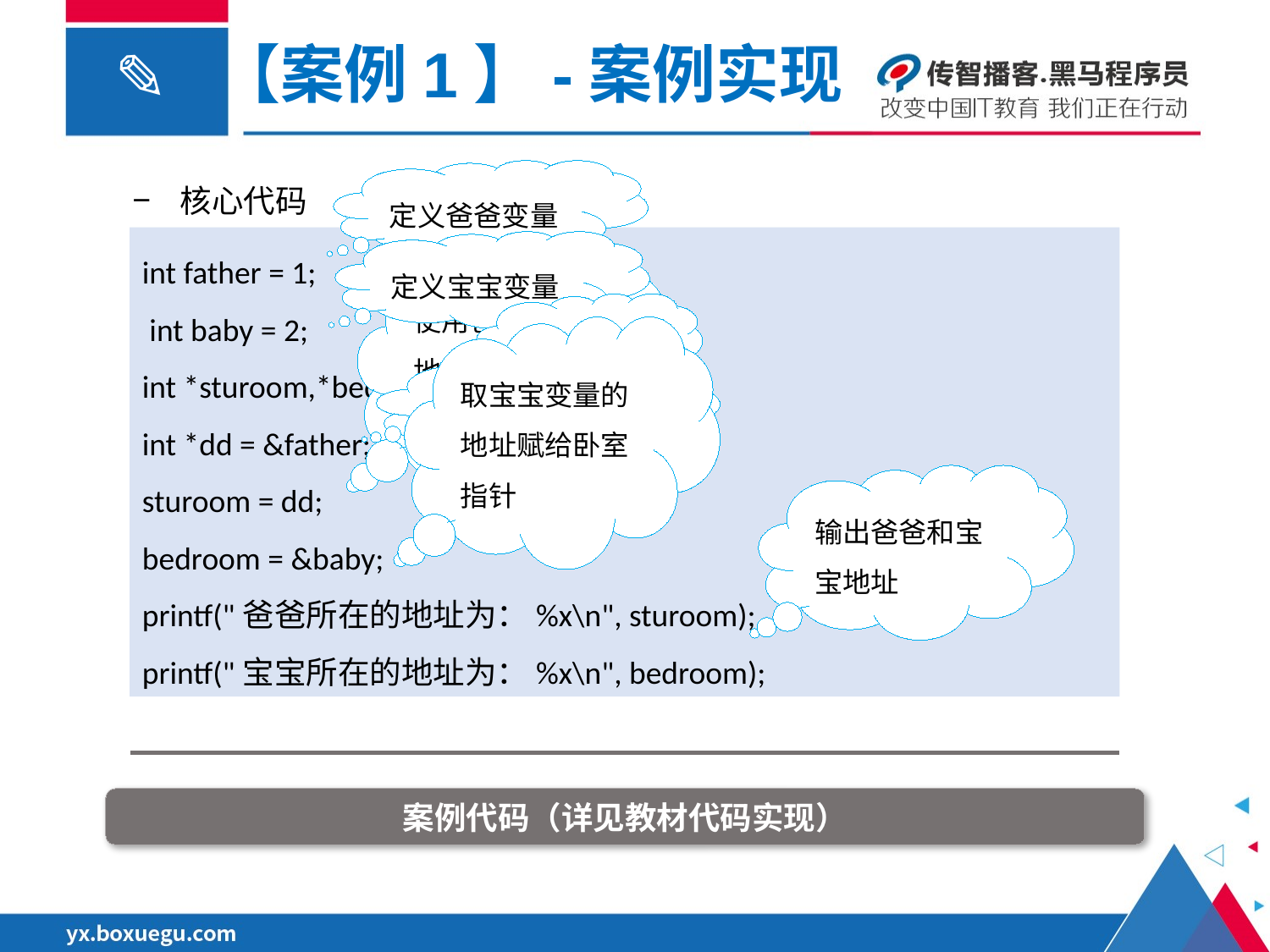

【案例1】-案例实现
核心代码
定义爸爸变量
int father = 1;
 int baby = 2;
int *sturoom,*bedroom;
int *dd = &father;
sturoom = dd;
bedroom = &baby;
printf("爸爸所在的地址为：%x\n", sturoom);
printf("宝宝所在的地址为：%x\n", bedroom);
定义宝宝变量
使用爸爸变量地址为指针sturoom赋值
定义指针
取宝宝变量的地址赋给卧室指针
获取爸爸的地址
输出爸爸和宝宝地址
案例代码（详见教材代码实现）